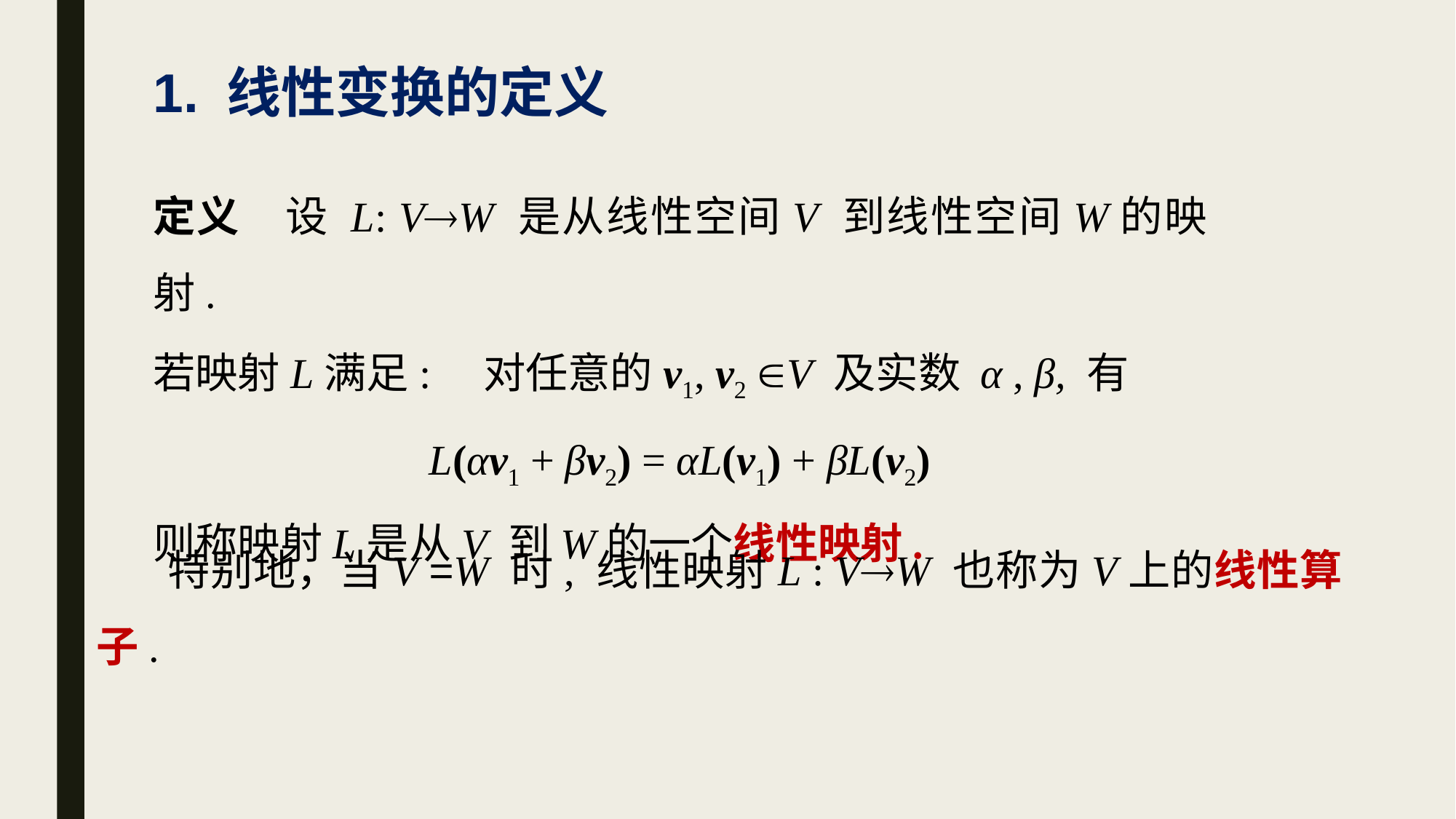

# 1. 线性变换的定义
定义    设 L: V→W 是从线性空间V 到线性空间W的映射.
若映射L满足:    对任意的v1, v2 ∈V 及实数 α , β, 有
L(αv1 + βv2) = αL(v1) + βL(v2)
则称映射L是从V 到W的一个线性映射.
      特别地，当V =W 时, 线性映射L : V→W 也称为V上的线性算子.